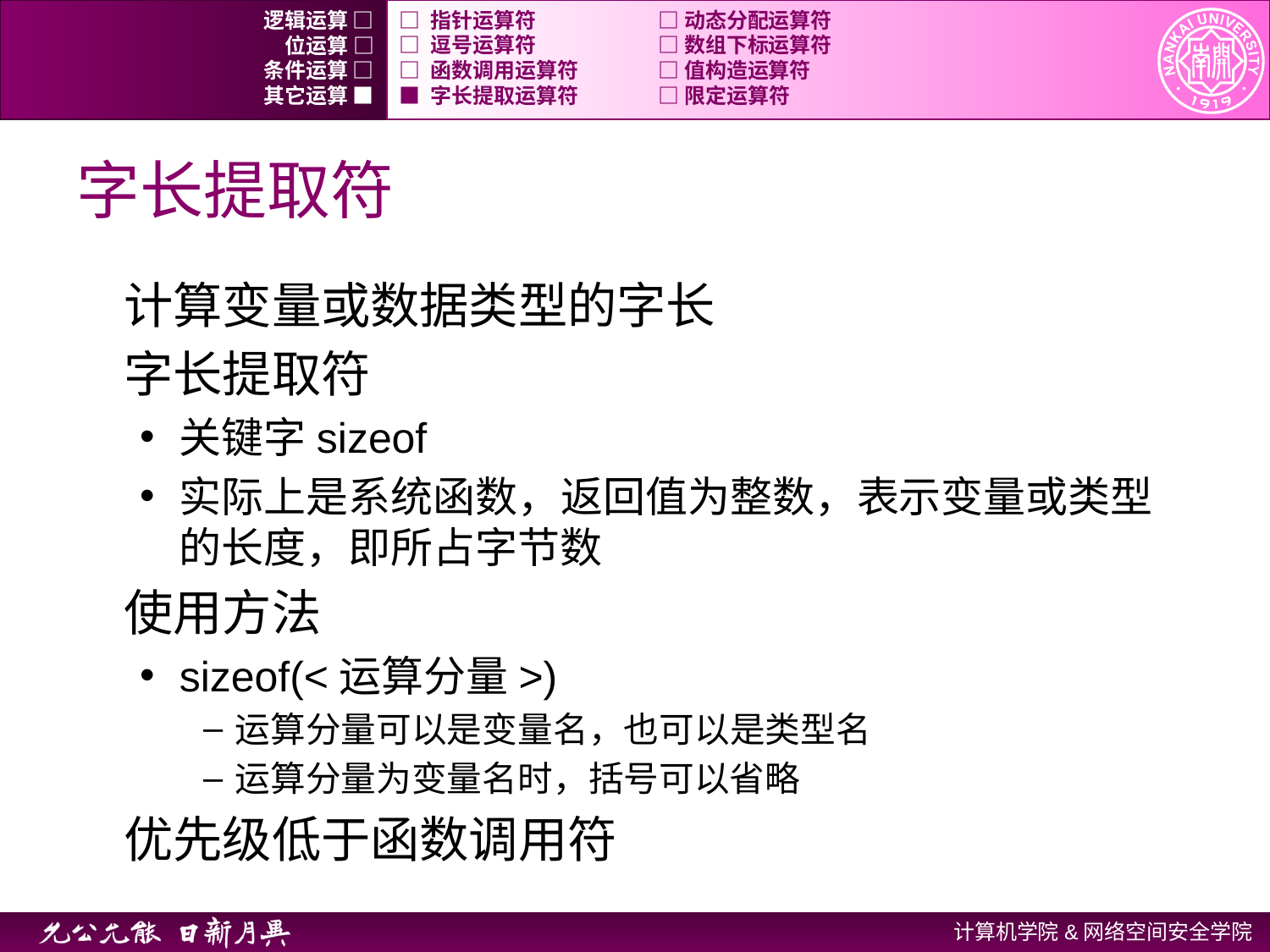

逻辑运算 □
□ 指针运算符	 □ 动态分配运算符
位运算 □
□ 逗号运算符	 □ 数组下标运算符
条件运算 □
□ 函数调用运算符	 □ 值构造运算符
其它运算 ■
■ 字长提取运算符	 □ 限定运算符

# 字长提取符
计算变量或数据类型的字长
字长提取符
关键字sizeof
实际上是系统函数，返回值为整数，表示变量或类型的长度，即所占字节数
使用方法
sizeof(<运算分量>)
运算分量可以是变量名，也可以是类型名
运算分量为变量名时，括号可以省略
优先级低于函数调用符